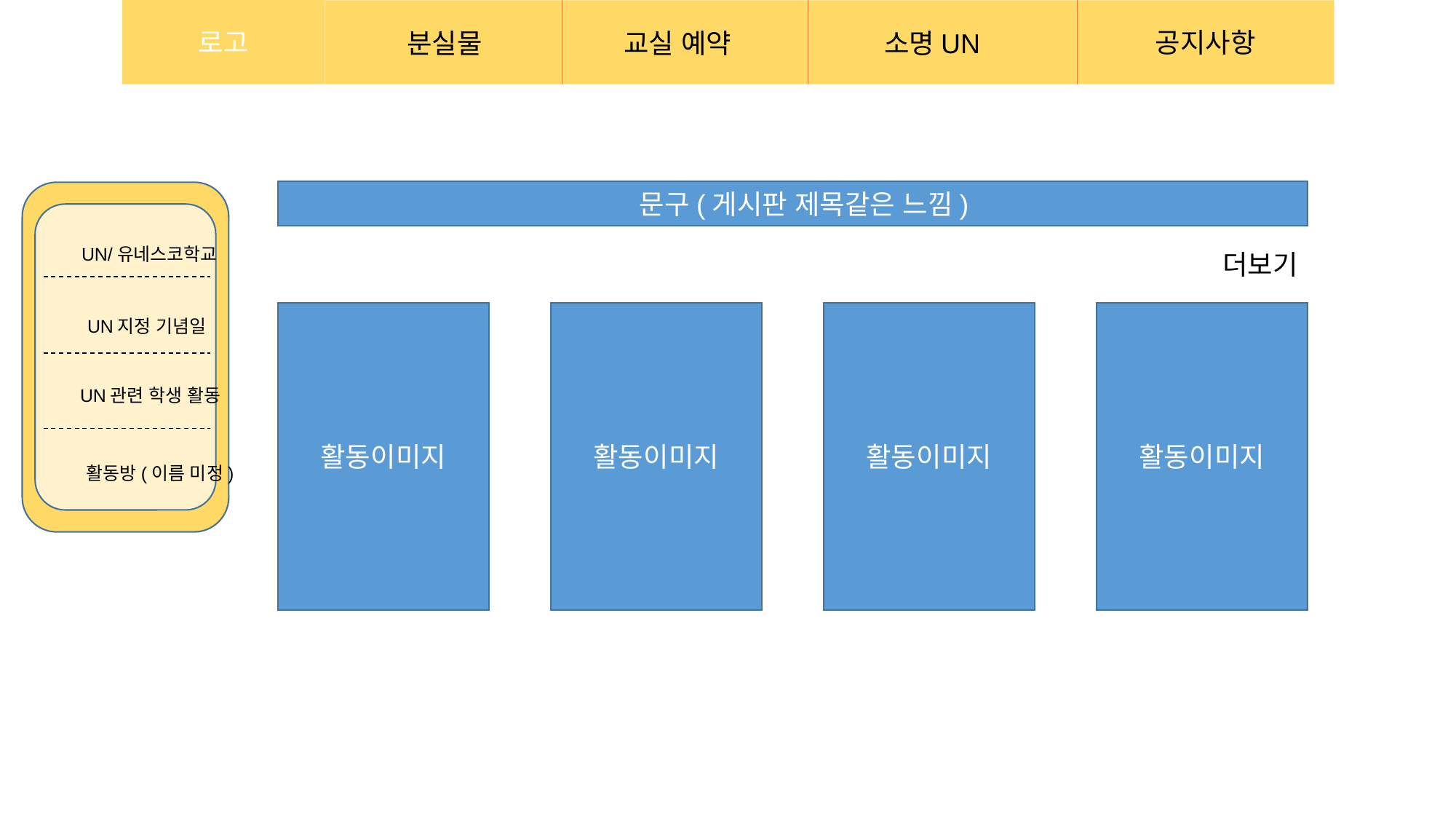

문구(게시판 제목같은 느낌)

UN/유네스코학교
UN지정 기념일
UN관련 학생 활동
활동방(이름 미정)
더보기
활동이미지
활동이미지
활동이미지
활동이미지